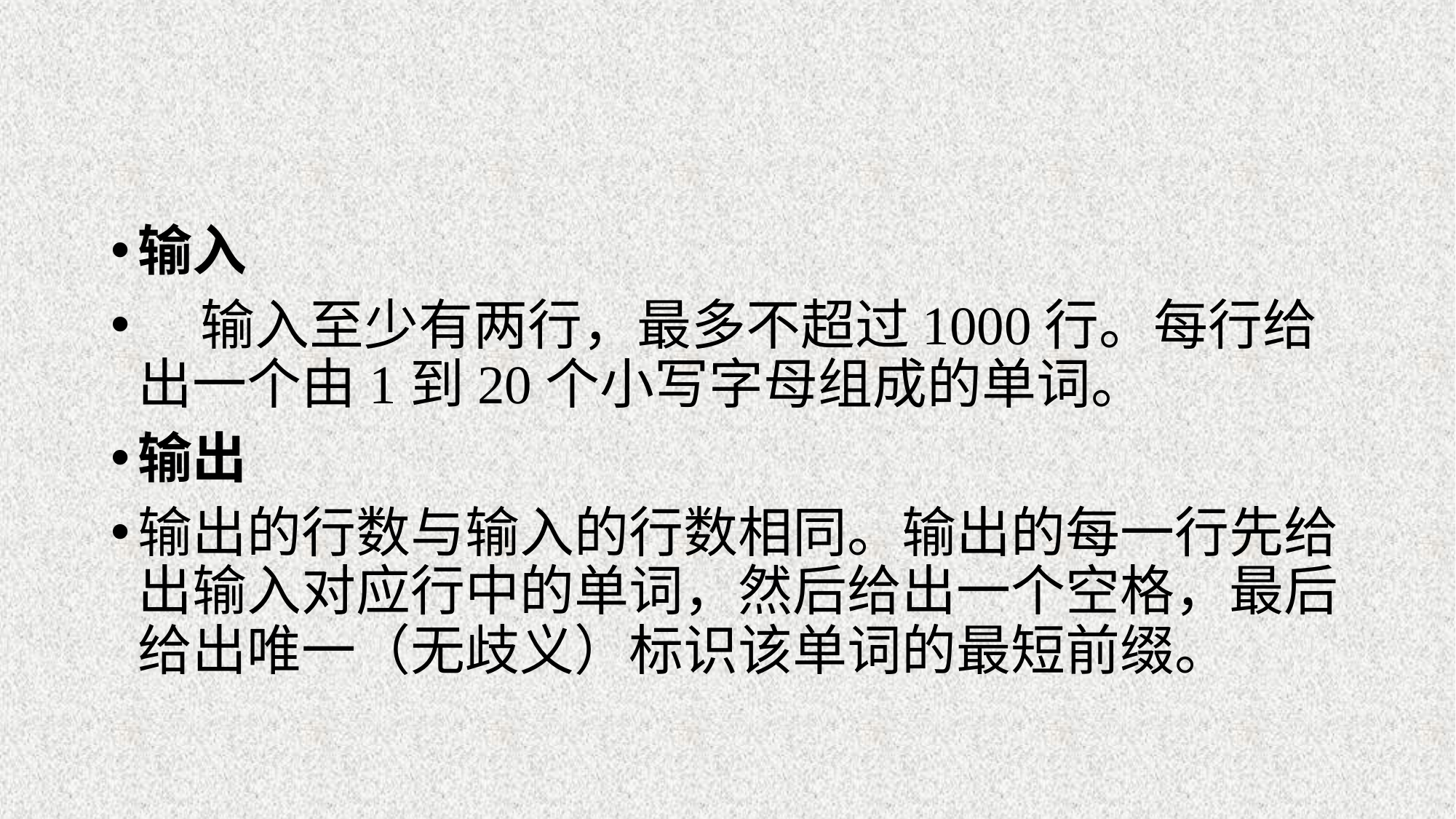

#
输入
    输入至少有两行，最多不超过1000行。每行给出一个由1到20个小写字母组成的单词。
输出
输出的行数与输入的行数相同。输出的每一行先给出输入对应行中的单词，然后给出一个空格，最后给出唯一（无歧义）标识该单词的最短前缀。